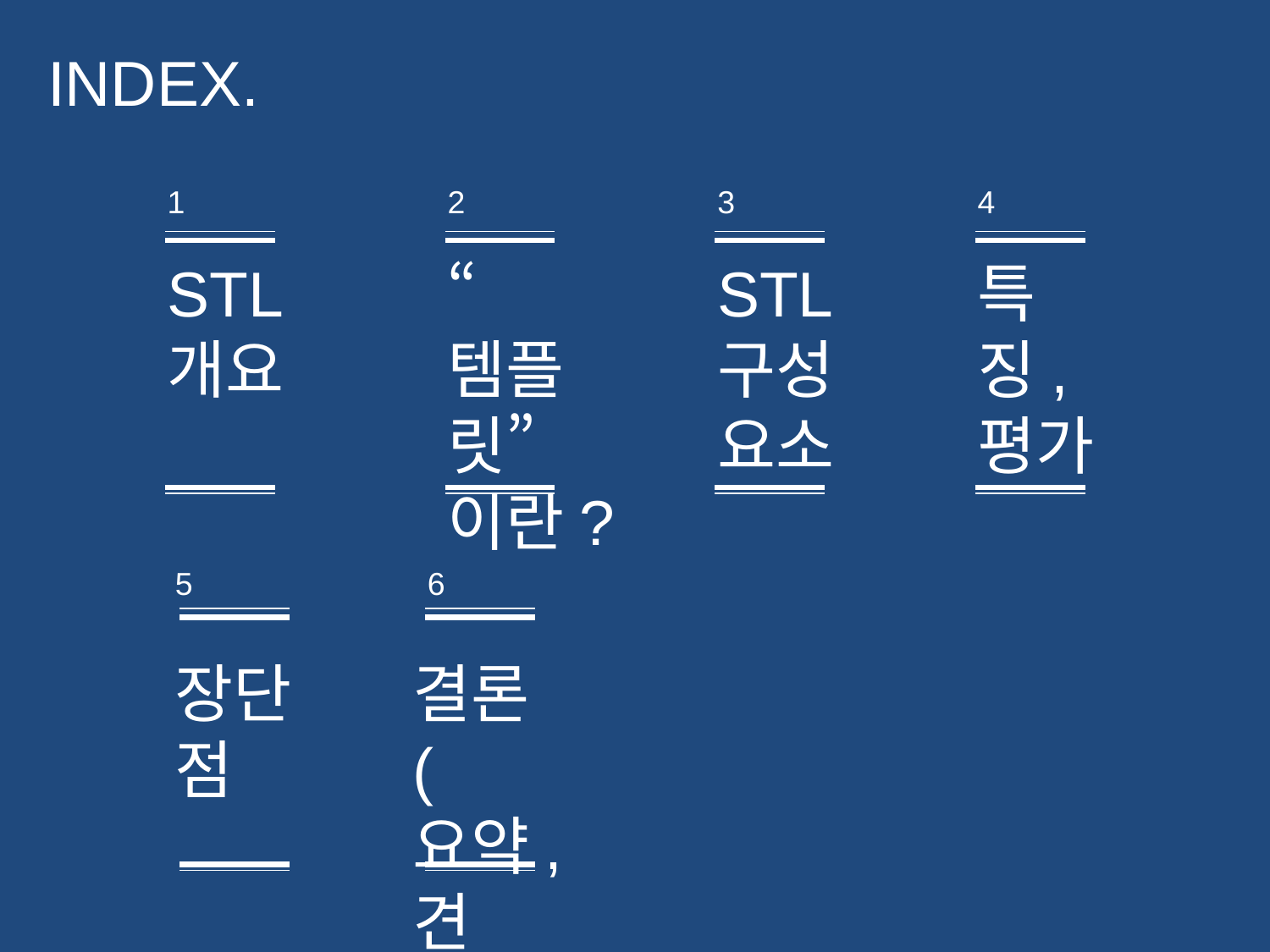

INDEX.
1
2
3
4
STL 개요
“템플릿” 이란?
STL구성요소
특징, 평가
5
6
장단점
결론(요약,견해)